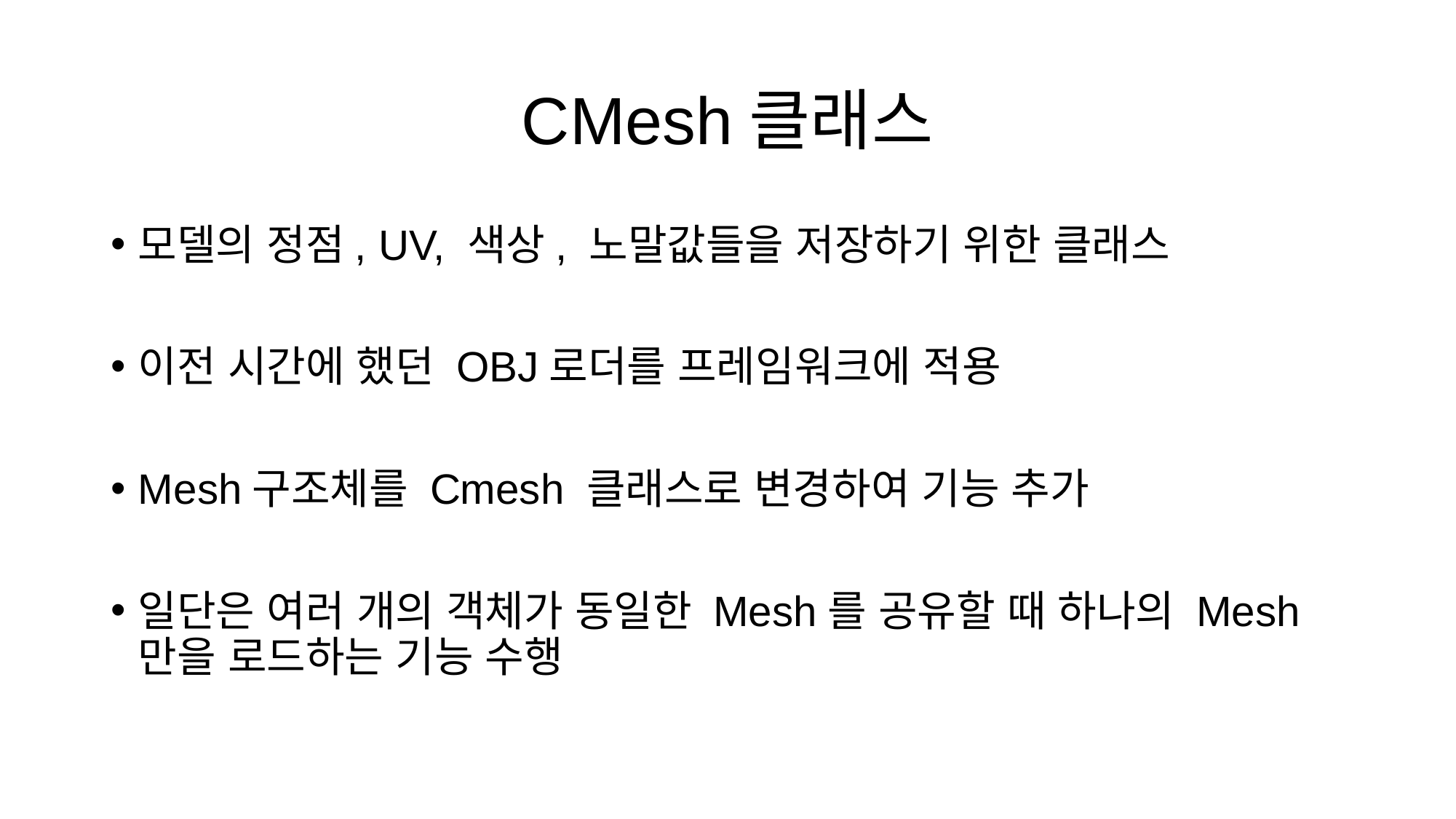

# CMesh클래스
모델의 정점, UV, 색상, 노말값들을 저장하기 위한 클래스

이전 시간에 했던 OBJ로더를 프레임워크에 적용

Mesh구조체를 Cmesh 클래스로 변경하여 기능 추가

일단은 여러 개의 객체가 동일한 Mesh를 공유할 때 하나의 Mesh만을 로드하는 기능 수행